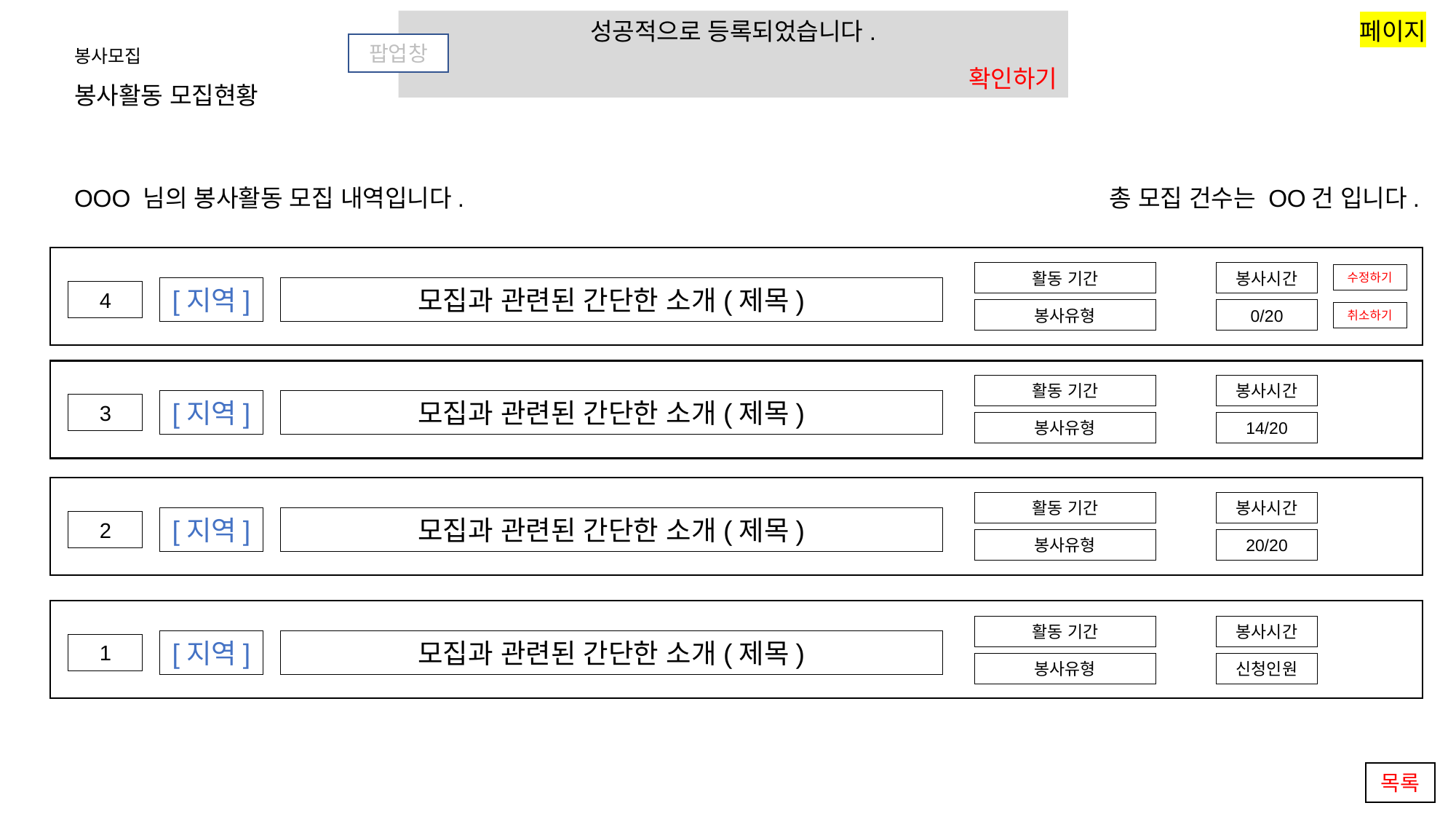

성공적으로 등록되었습니다.

확인하기
페이지
팝업창
봉사모집
봉사활동 모집현황
OOO 님의 봉사활동 모집 내역입니다.
총 모집 건수는 OO건 입니다.

활동 기간
봉사시간
수정하기
[지역]
모집과 관련된 간단한 소개(제목)
4
봉사유형
0/20
취소하기

[지역]
모집과 관련된 간단한 소개(제목)
3
활동 기간
봉사시간
봉사유형
14/20

[지역]
모집과 관련된 간단한 소개(제목)
2
활동 기간
봉사시간
봉사유형
20/20

[지역]
모집과 관련된 간단한 소개(제목)
1
활동 기간
봉사시간
봉사유형
신청인원
목록